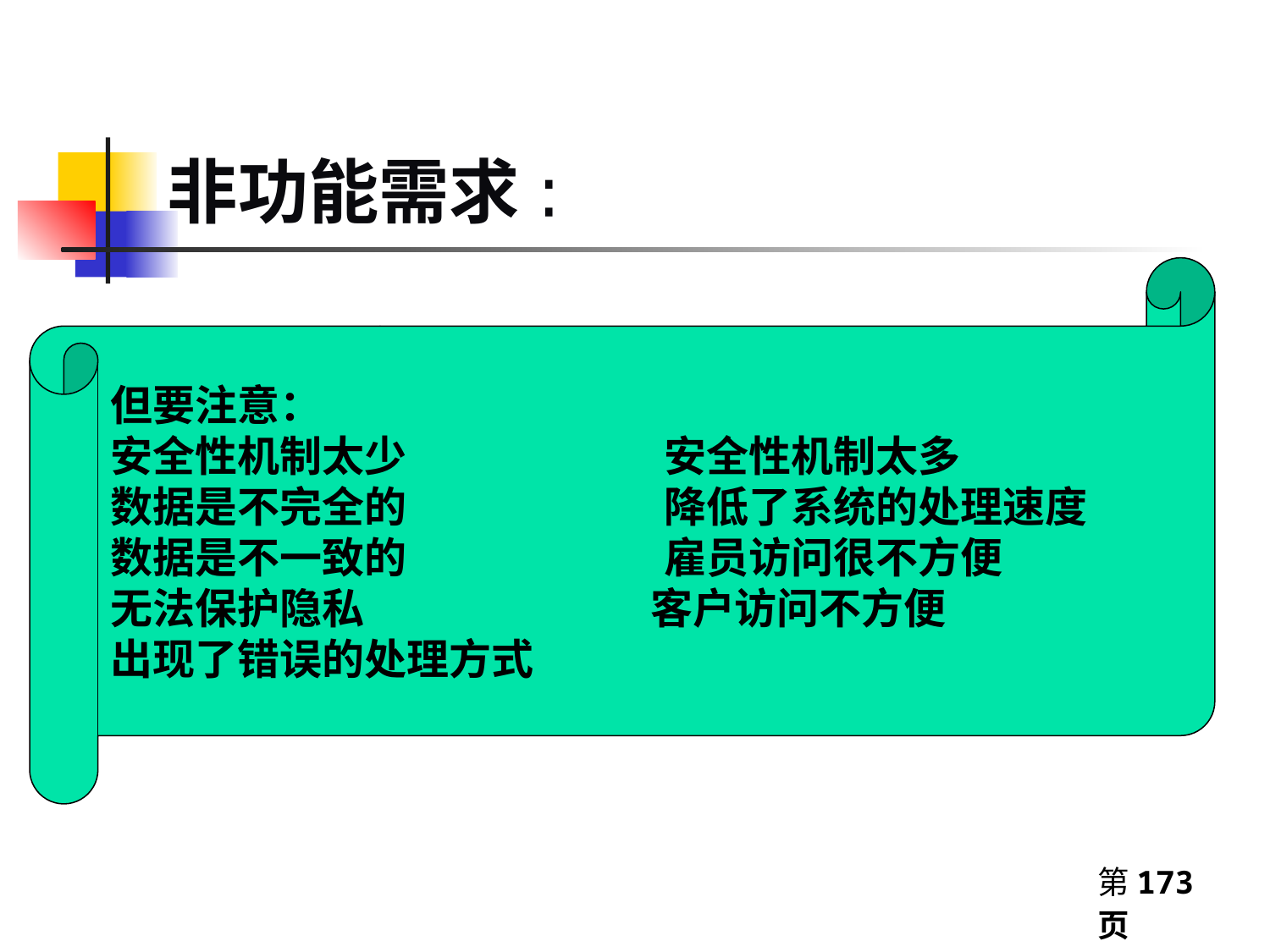

非功能需求:

控制和安全方面的需求
数据和信息的安全控制要求
系统操作环境的安全要求
数据和信息隐私及知识产权方面的要求
系统自身安全性要求：备份、恢复等
。。。。。。
但要注意：
安全性机制太少                           安全性机制太多
数据是不完全的                           降低了系统的处理速度
数据是不一致的                           雇员访问很不方便
无法保护隐私                              客户访问不方便
出现了错误的处理方式